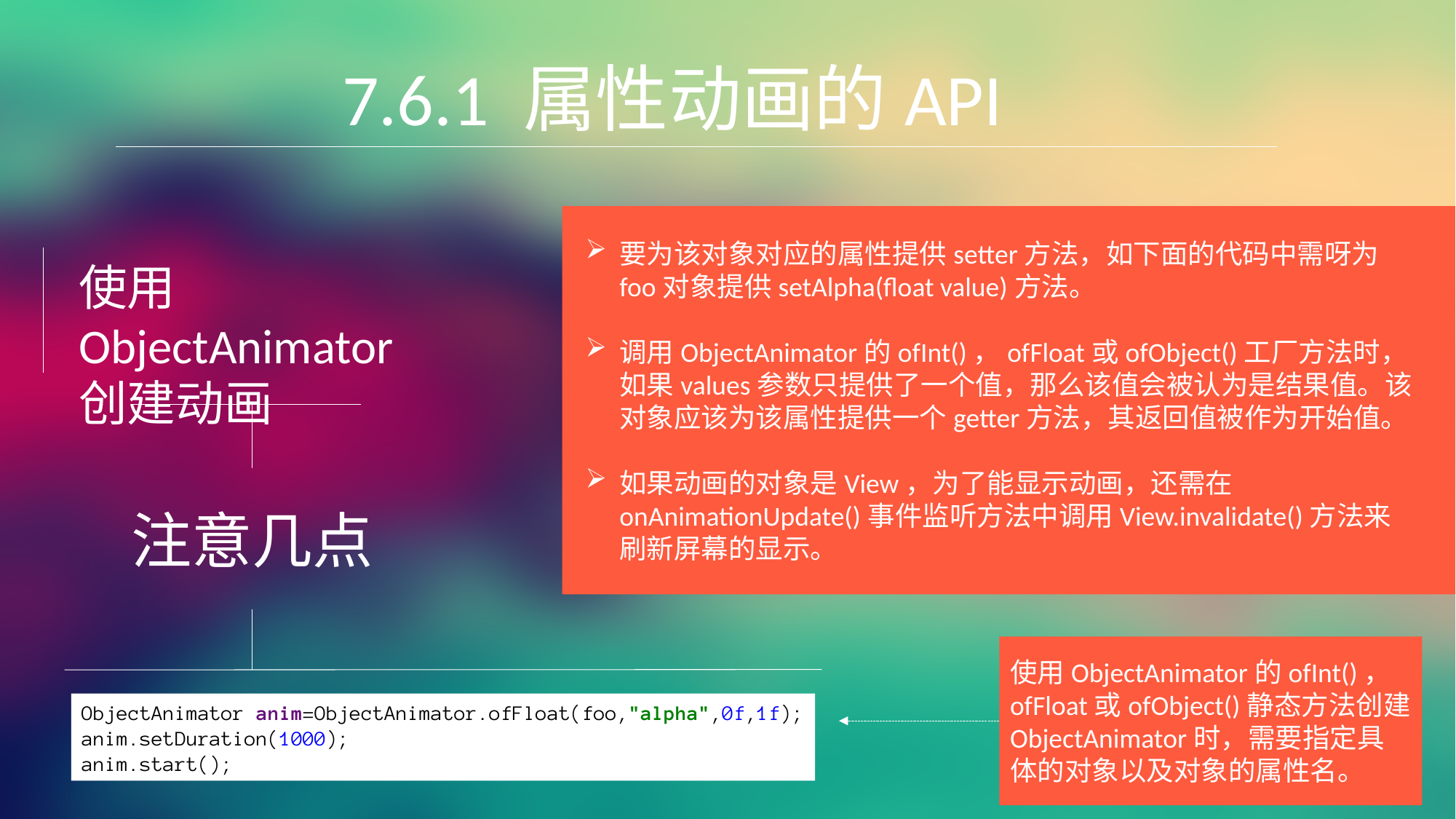

7.6.1 属性动画的API

要为该对象对应的属性提供setter方法，如下面的代码中需呀为foo对象提供setAlpha(float value)方法。

调用ObjectAnimator的ofInt()，ofFloat或ofObject()工厂方法时，如果values参数只提供了一个值，那么该值会被认为是结果值。该对象应该为该属性提供一个getter方法，其返回值被作为开始值。

如果动画的对象是View，为了能显示动画，还需在onAnimationUpdate()事件监听方法中调用View.invalidate()方法来刷新屏幕的显示。
使用ObjectAnimator
创建动画
注意几点
使用ObjectAnimator的ofInt()，ofFloat或ofObject()静态方法创建ObjectAnimator时，需要指定具体的对象以及对象的属性名。
ObjectAnimator anim=ObjectAnimator.ofFloat(foo,"alpha",0f,1f);
anim.setDuration(1000);
anim.start();